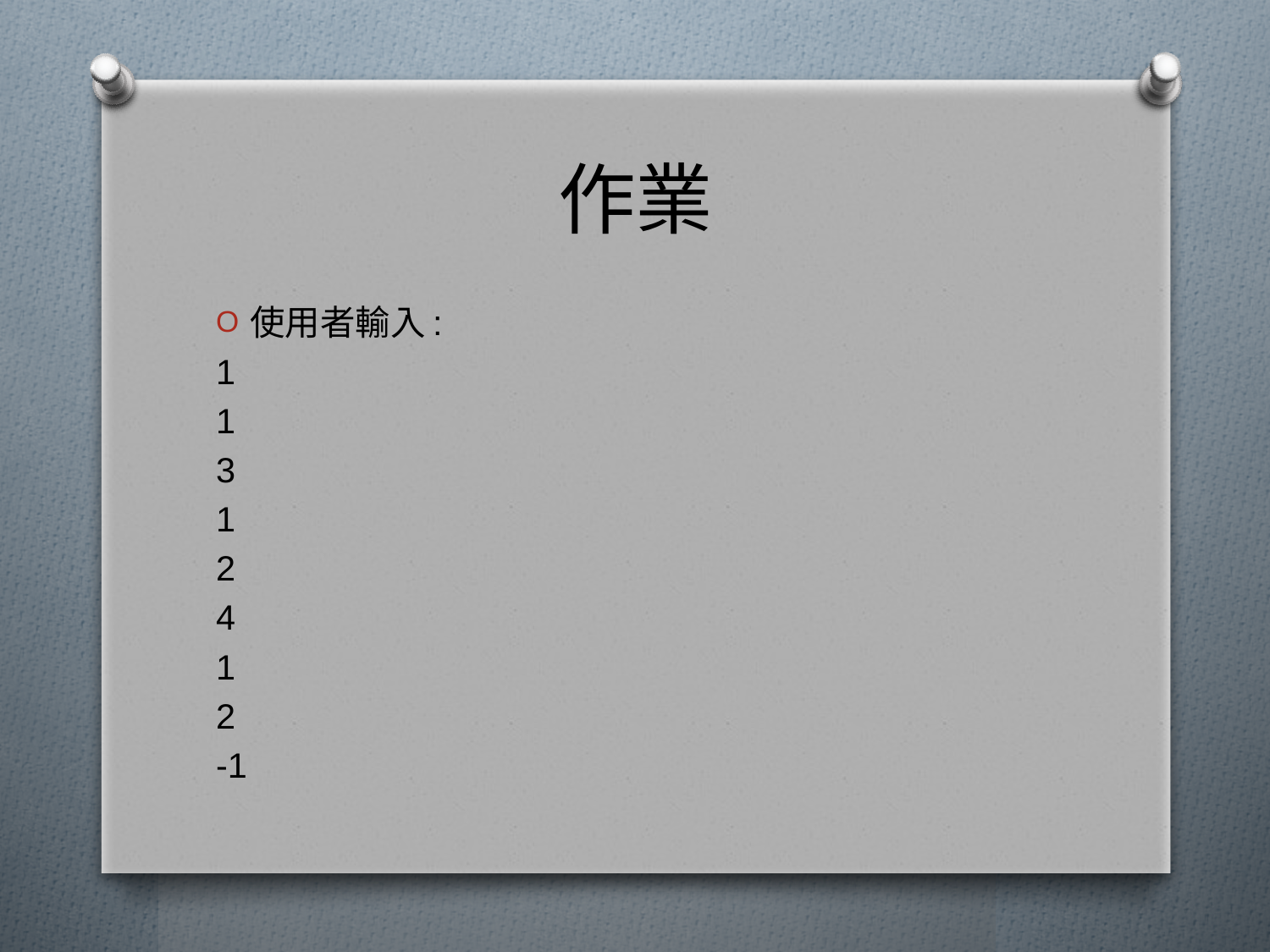

# 作業
使用者輸入:
1
1
3
1
2
4
1
2
-1